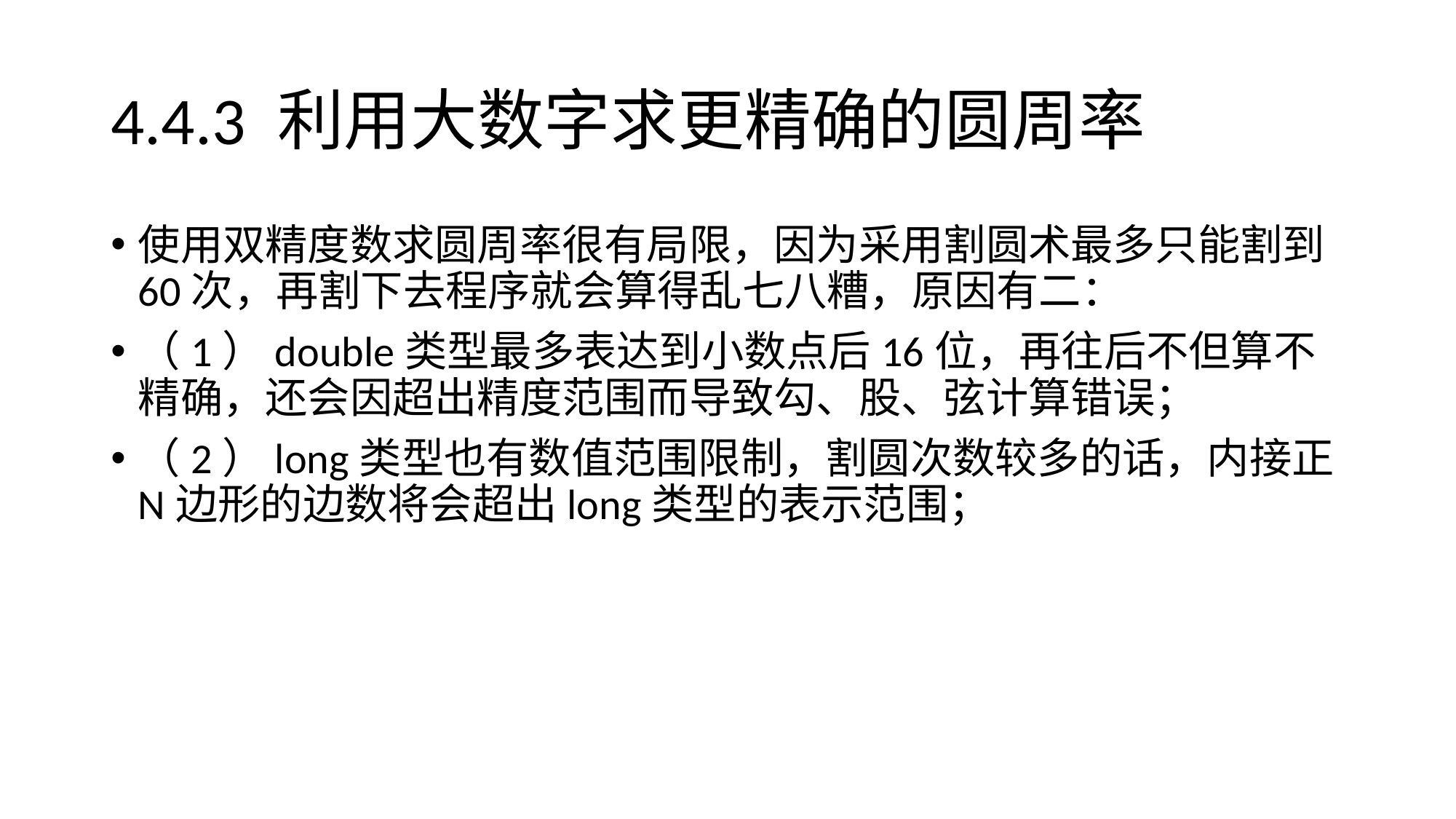

# 4.4.3 利用大数字求更精确的圆周率
使用双精度数求圆周率很有局限，因为采用割圆术最多只能割到60次，再割下去程序就会算得乱七八糟，原因有二：
（1）double类型最多表达到小数点后16位，再往后不但算不精确，还会因超出精度范围而导致勾、股、弦计算错误；
（2）long类型也有数值范围限制，割圆次数较多的话，内接正N边形的边数将会超出long类型的表示范围；